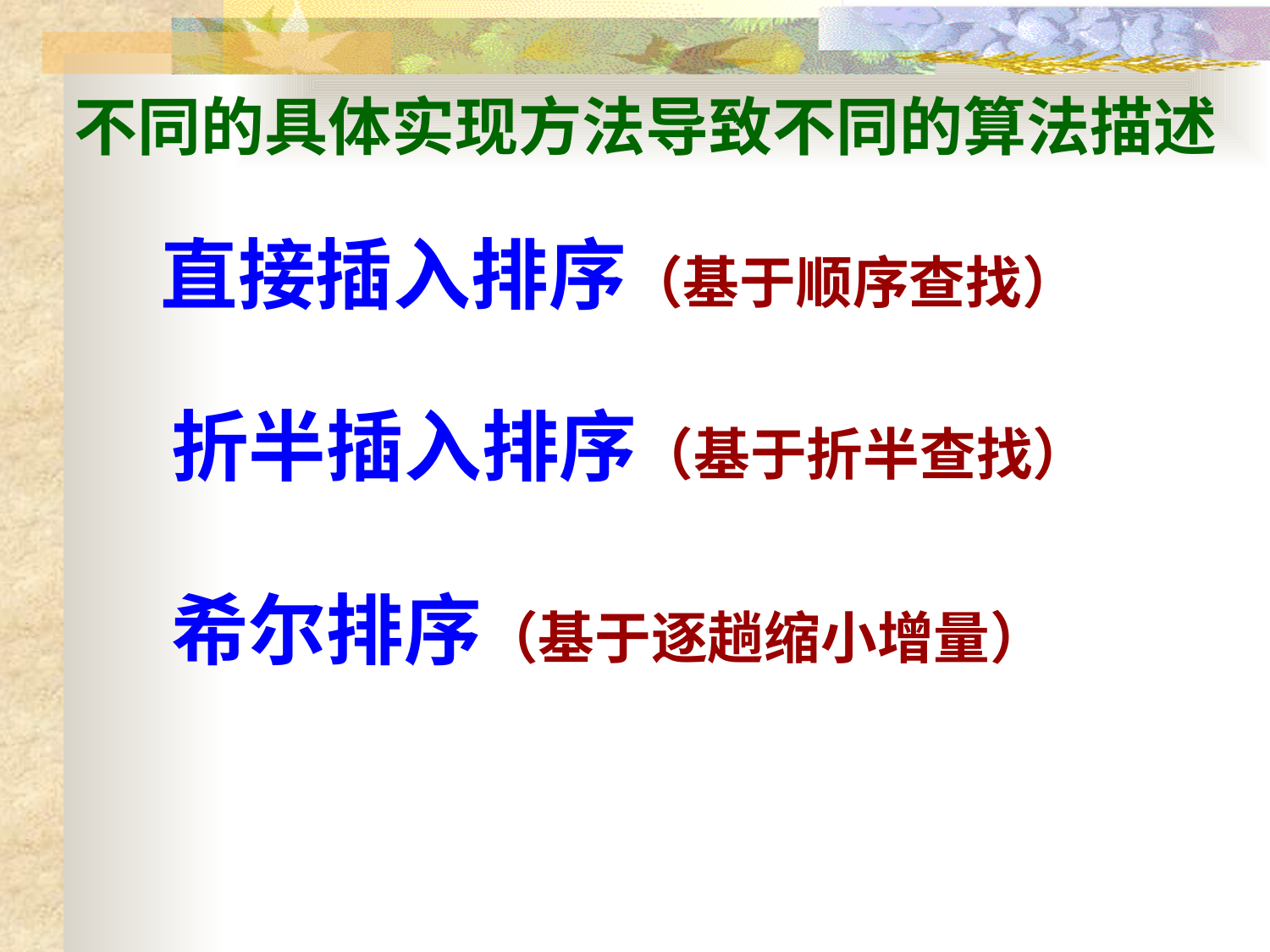

不同的具体实现方法导致不同的算法描述
直接插入排序（基于顺序查找）
折半插入排序（基于折半查找）
希尔排序（基于逐趟缩小增量）